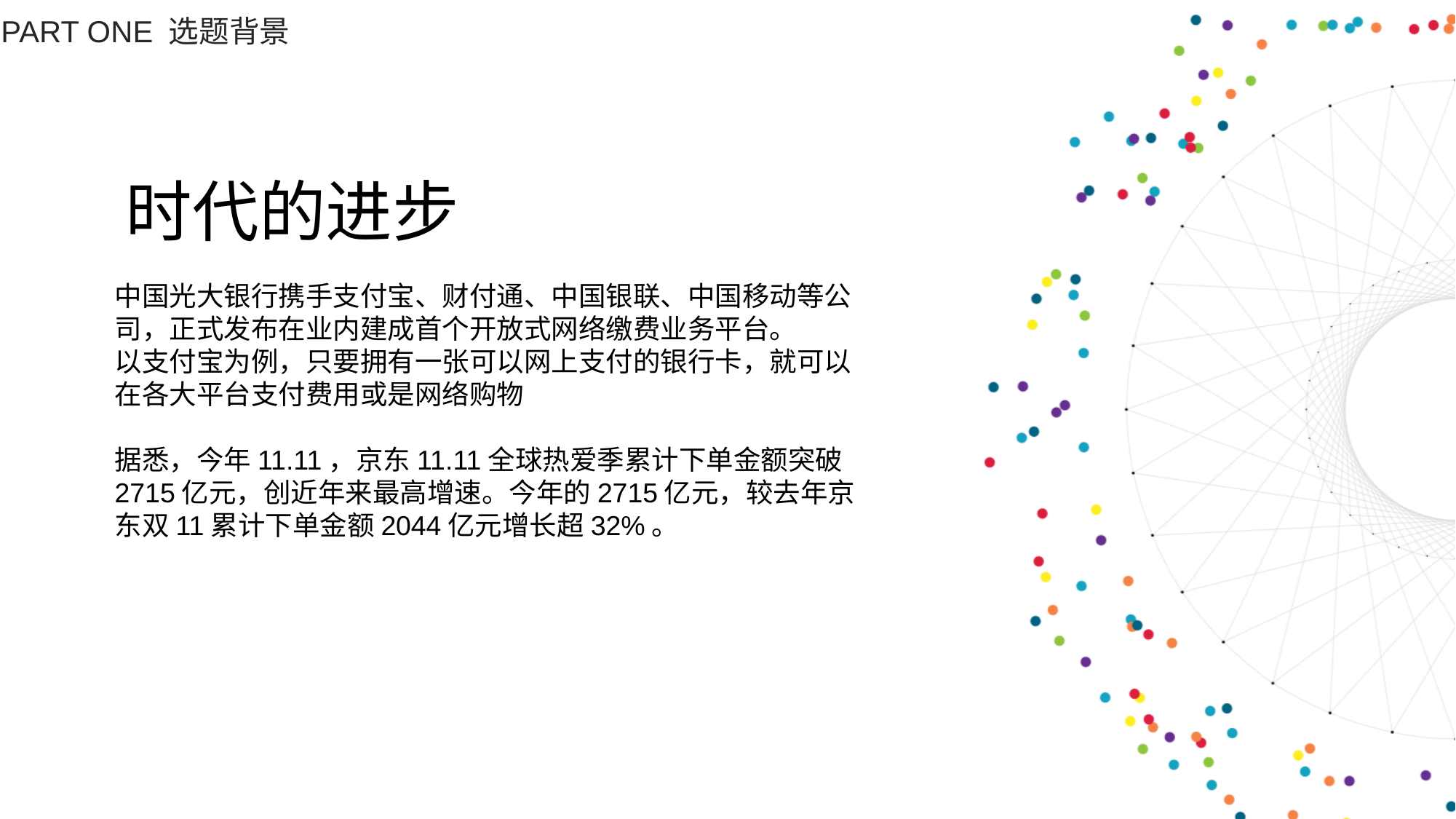

PART ONE 选题背景
时代的进步
中国光大银行携手支付宝、财付通、中国银联、中国移动等公司，正式发布在业内建成首个开放式网络缴费业务平台。 　　以支付宝为例，只要拥有一张可以网上支付的银行卡，就可以在各大平台支付费用或是网络购物

据悉，今年11.11，京东11.11全球热爱季累计下单金额突破2715亿元，创近年来最高增速。今年的2715亿元，较去年京东双11累计下单金额2044亿元增长超32%。